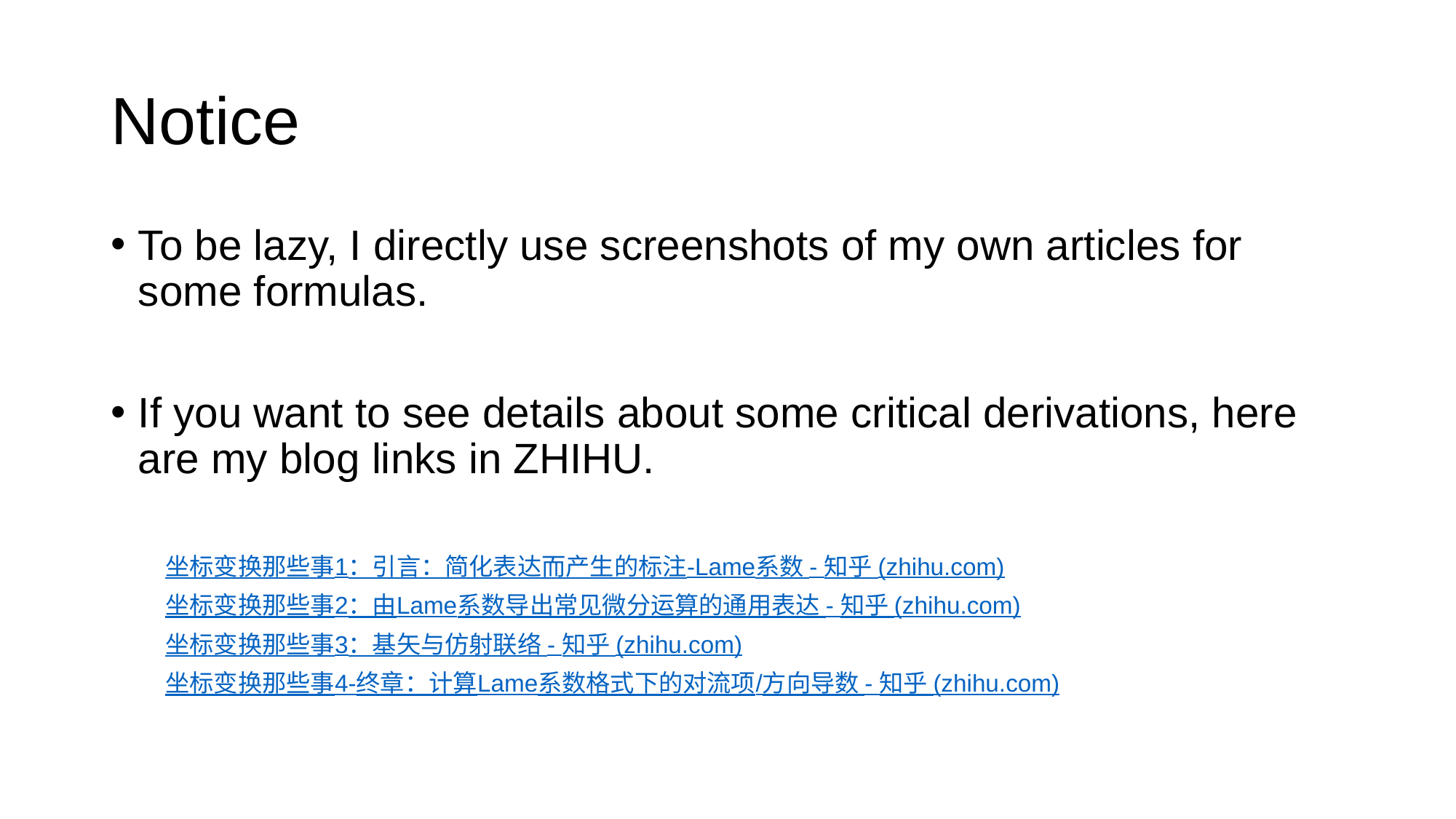

# Notice
To be lazy, I directly use screenshots of my own articles for some formulas.

If you want to see details about some critical derivations, here are my blog links in ZHIHU.

坐标变换那些事1：引言：简化表达而产生的标注-Lame系数 - 知乎 (zhihu.com)
坐标变换那些事2：由Lame系数导出常见微分运算的通用表达 - 知乎 (zhihu.com)
坐标变换那些事3：基矢与仿射联络 - 知乎 (zhihu.com)
坐标变换那些事4-终章：计算Lame系数格式下的对流项/方向导数 - 知乎 (zhihu.com)